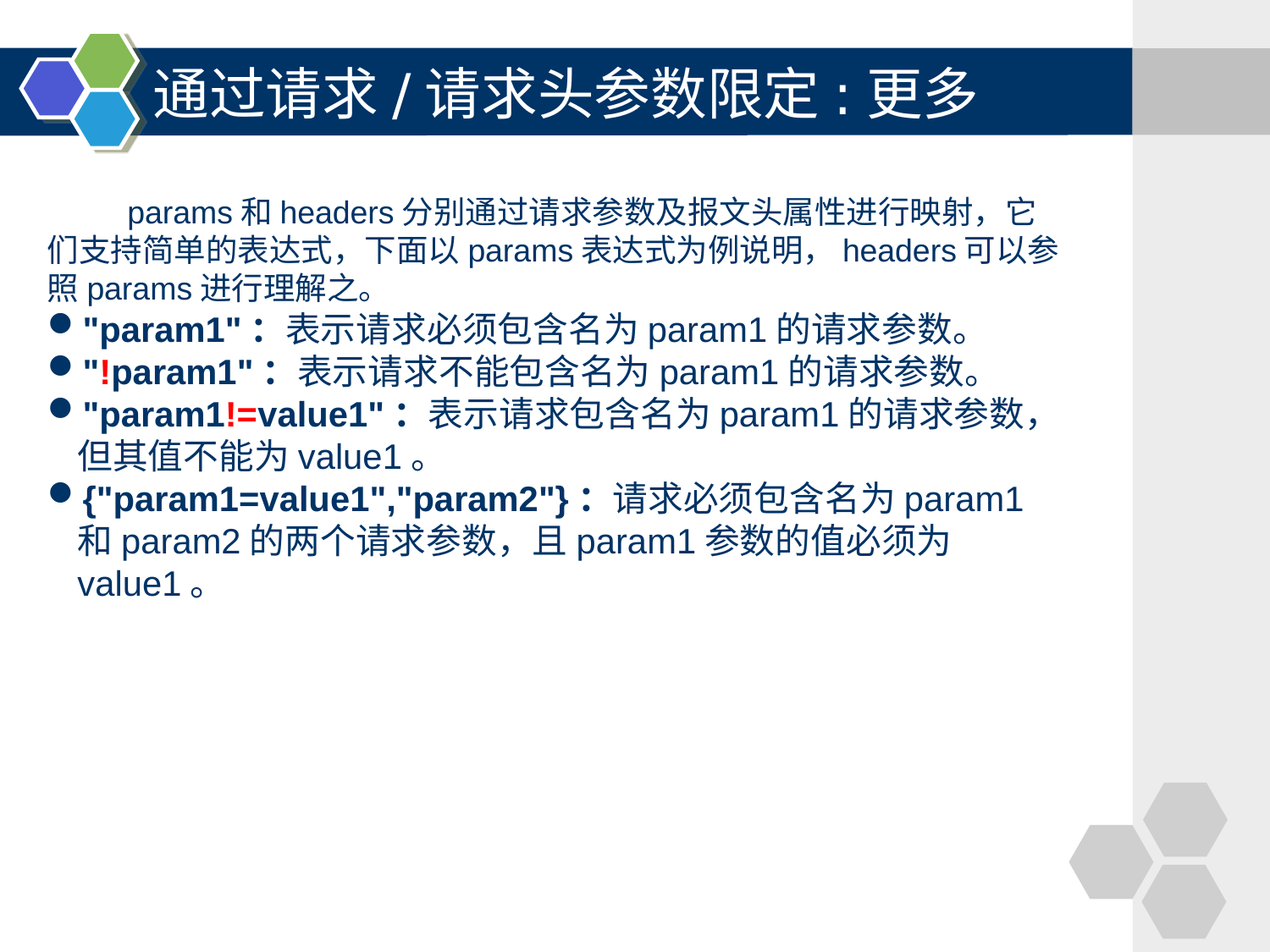

# 通过请求/请求头参数限定:更多
         params和headers分别通过请求参数及报文头属性进行映射，它们支持简单的表达式，下面以params表达式为例说明，headers可以参照params进行理解之。
"param1"：表示请求必须包含名为param1的请求参数。
"!param1"：表示请求不能包含名为param1的请求参数。
"param1!=value1"：表示请求包含名为param1的请求参数，但其值不能为value1。
{"param1=value1","param2"}：请求必须包含名为param1和param2的两个请求参数，且param1参数的值必须为value1。